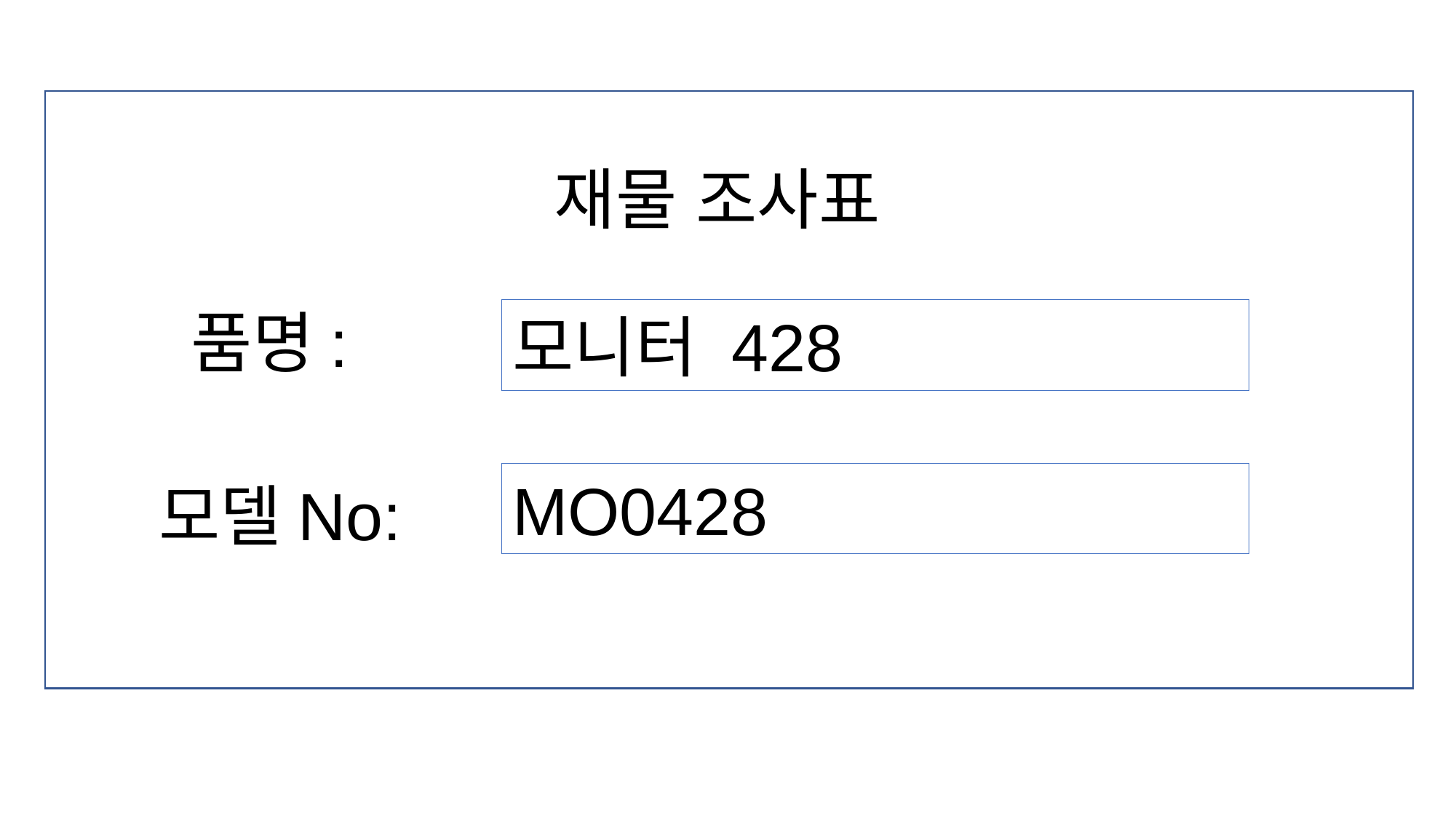

재물 조사표
품명:
모니터 428
MO0428
모델No: